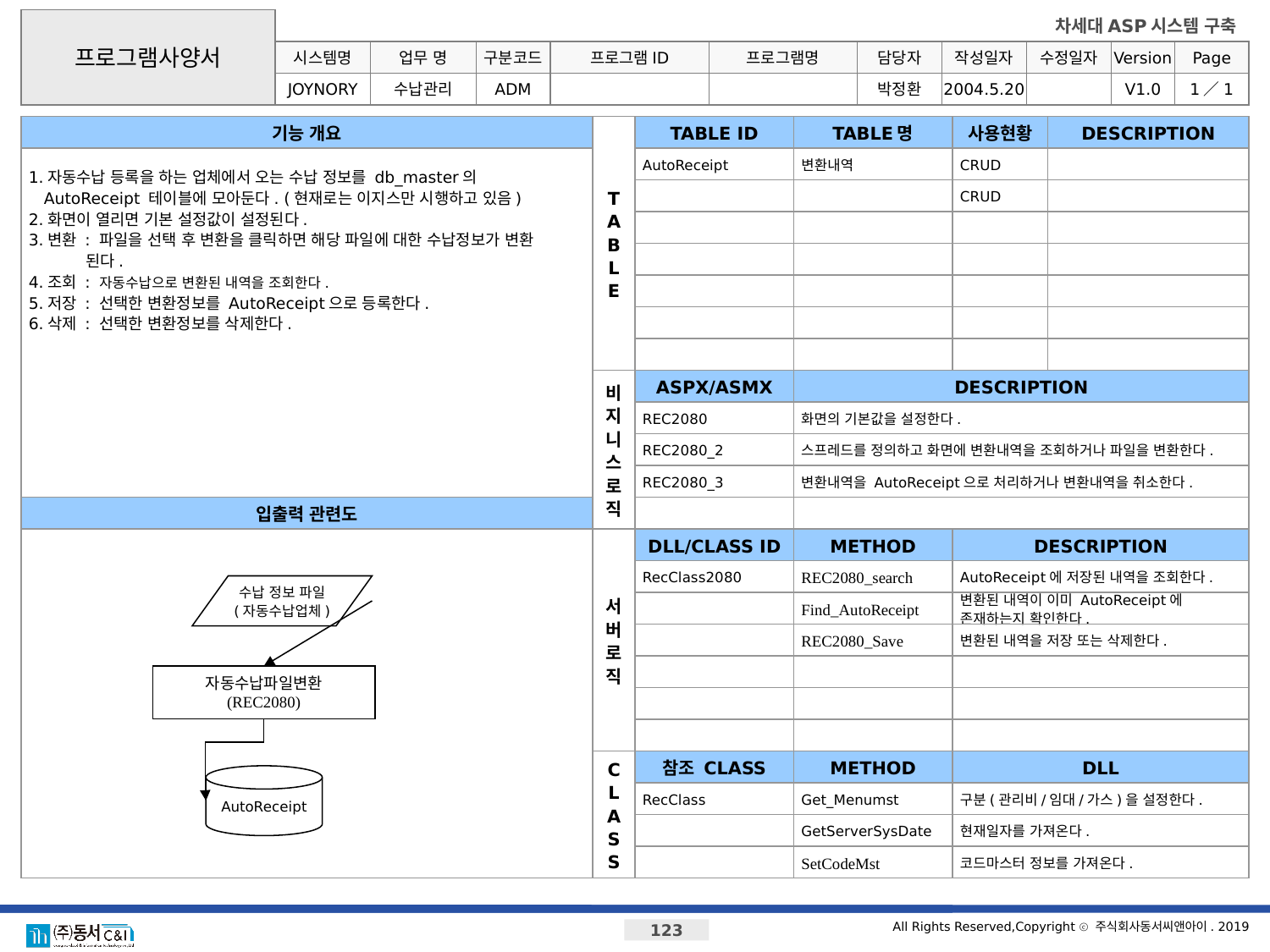

프로그램사양서
기능 개요
T
A
B
L
E
TABLE ID
TABLE명
사용현황
DESCRIPTION
1.자동수납 등록을 하는 업체에서 오는 수납 정보를 db_master의
   AutoReceipt 테이블에 모아둔다. (현재로는 이지스만 시행하고 있음)
2.화면이 열리면 기본 설정값이 설정된다.
3.변환 : 파일을 선택 후 변환을 클릭하면 해당 파일에 대한 수납정보가 변환
            된다.
4.조회 : 자동수납으로 변환된 내역을 조회한다.
5.저장 : 선택한 변환정보를 AutoReceipt으로 등록한다.
6.삭제 : 선택한 변환정보를 삭제한다.

AutoReceipt
변환내역
CRUD

CRUD

비지니스로직
ASPX/ASMX
DESCRIPTION
REC2080
화면의 기본값을 설정한다.
REC2080_2
스프레드를 정의하고 화면에 변환내역을 조회하거나 파일을 변환한다.
REC2080_3
변환내역을 AutoReceipt으로 처리하거나 변환내역을 취소한다.
입출력 관련도

서버로직
DLL/CLASS ID
METHOD
DESCRIPTION
RecClass2080
REC2080_search
AutoReceipt에 저장된 내역을 조회한다.
수납 정보 파일
(자동수납업체)

Find_AutoReceipt
변환된 내역이 이미 AutoReceipt에 존재하는지 확인한다.

REC2080_Save
변환된 내역을 저장 또는 삭제한다.

자동수납파일변환
(REC2080)

C
L
A
S
S
참조 CLASS
METHOD
DLL
AutoReceipt
RecClass
Get_Menumst
구분(관리비/임대/가스)을 설정한다.

GetServerSysDate
현재일자를 가져온다.

SetCodeMst
코드마스터 정보를 가져온다.